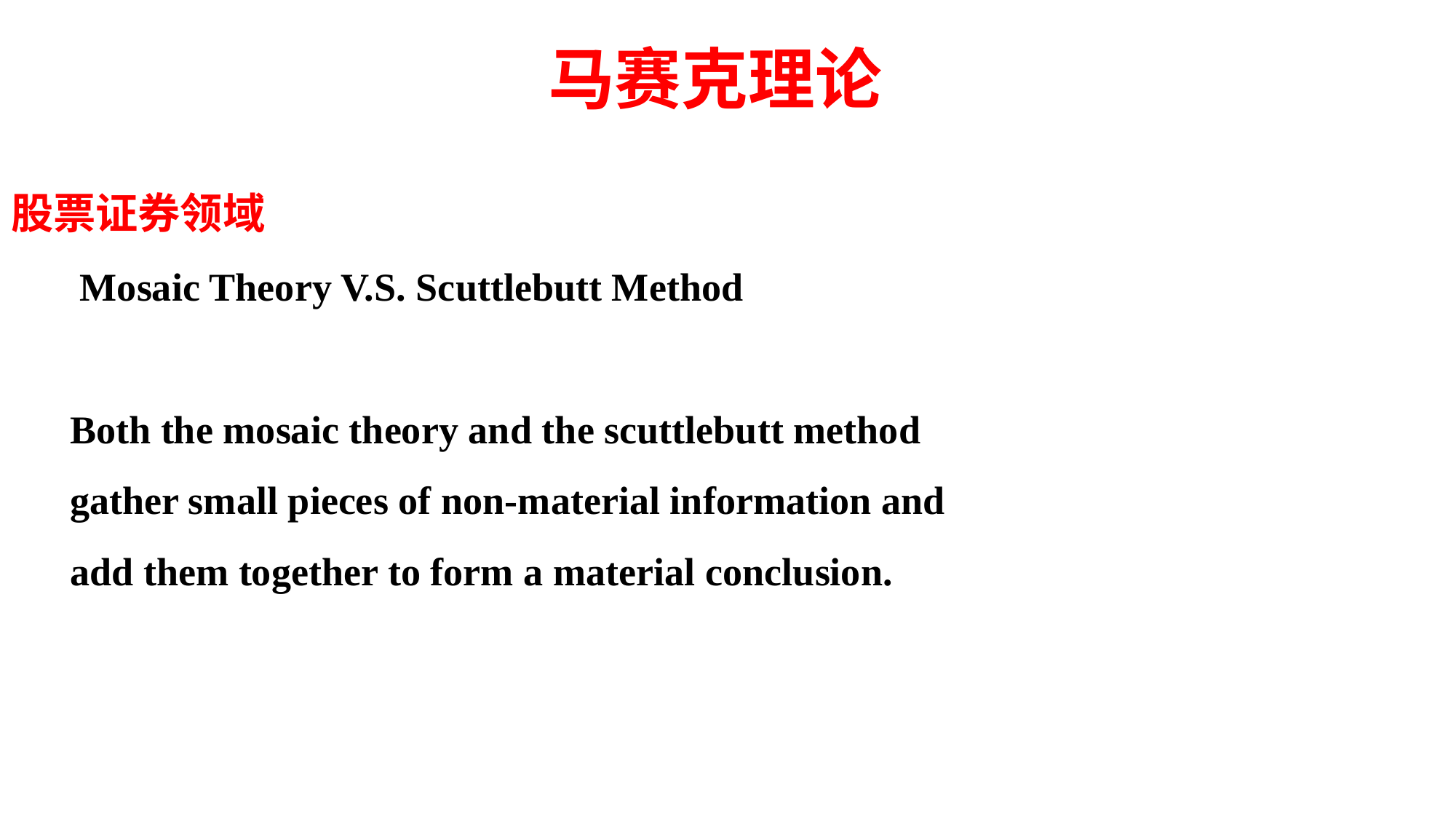

# 马赛克理论
股票证券领域
       Mosaic Theory V.S. Scuttlebutt Method

      Both the mosaic theory and the scuttlebutt method
      gather small pieces of non-material information and
      add them together to form a material conclusion.